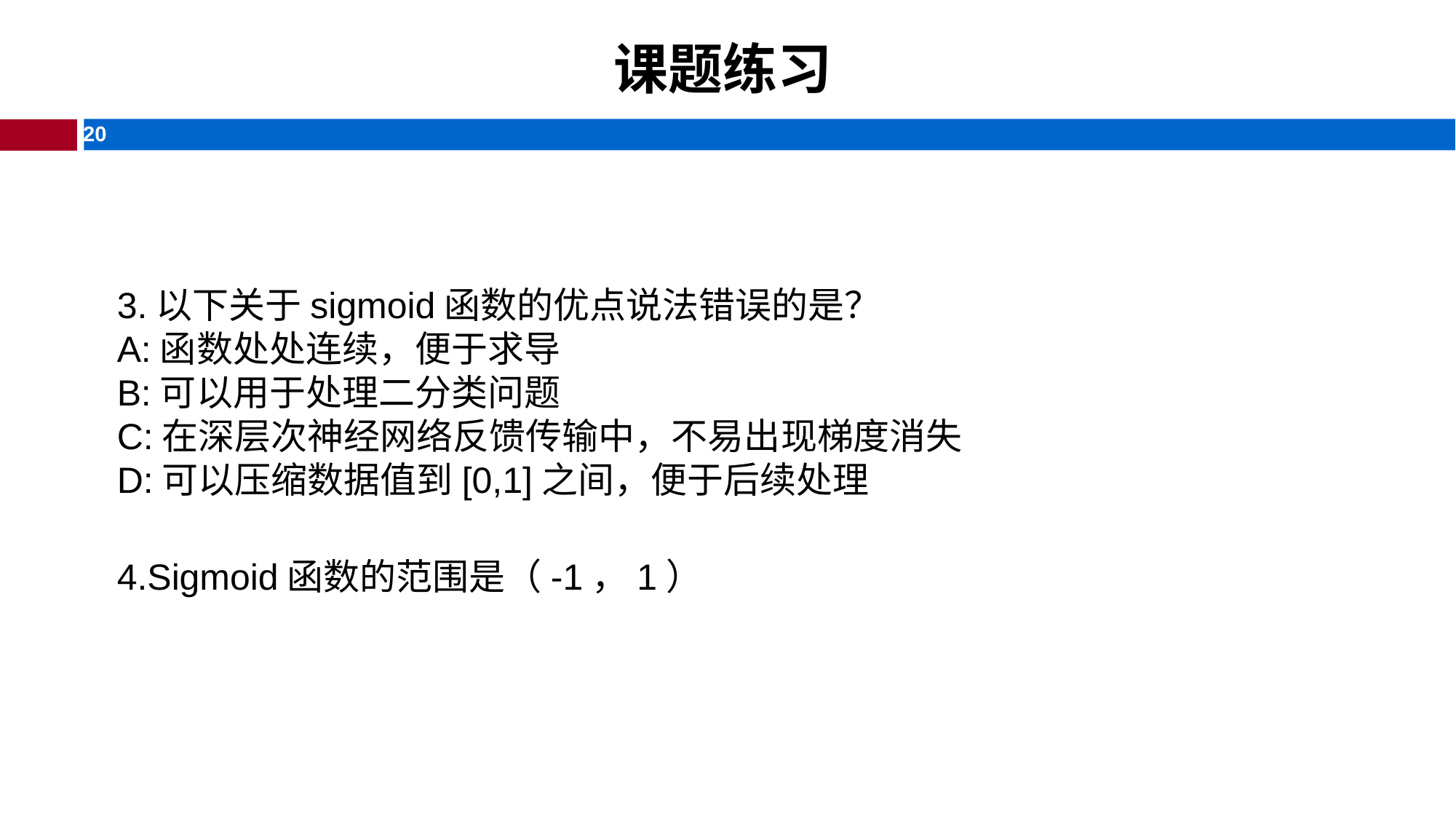

# 课题练习
3.以下关于sigmoid函数的优点说法错误的是？
A:函数处处连续，便于求导
B:可以用于处理二分类问题
C:在深层次神经网络反馈传输中，不易出现梯度消失
D:可以压缩数据值到[0,1]之间，便于后续处理
4.Sigmoid函数的范围是（-1，1）